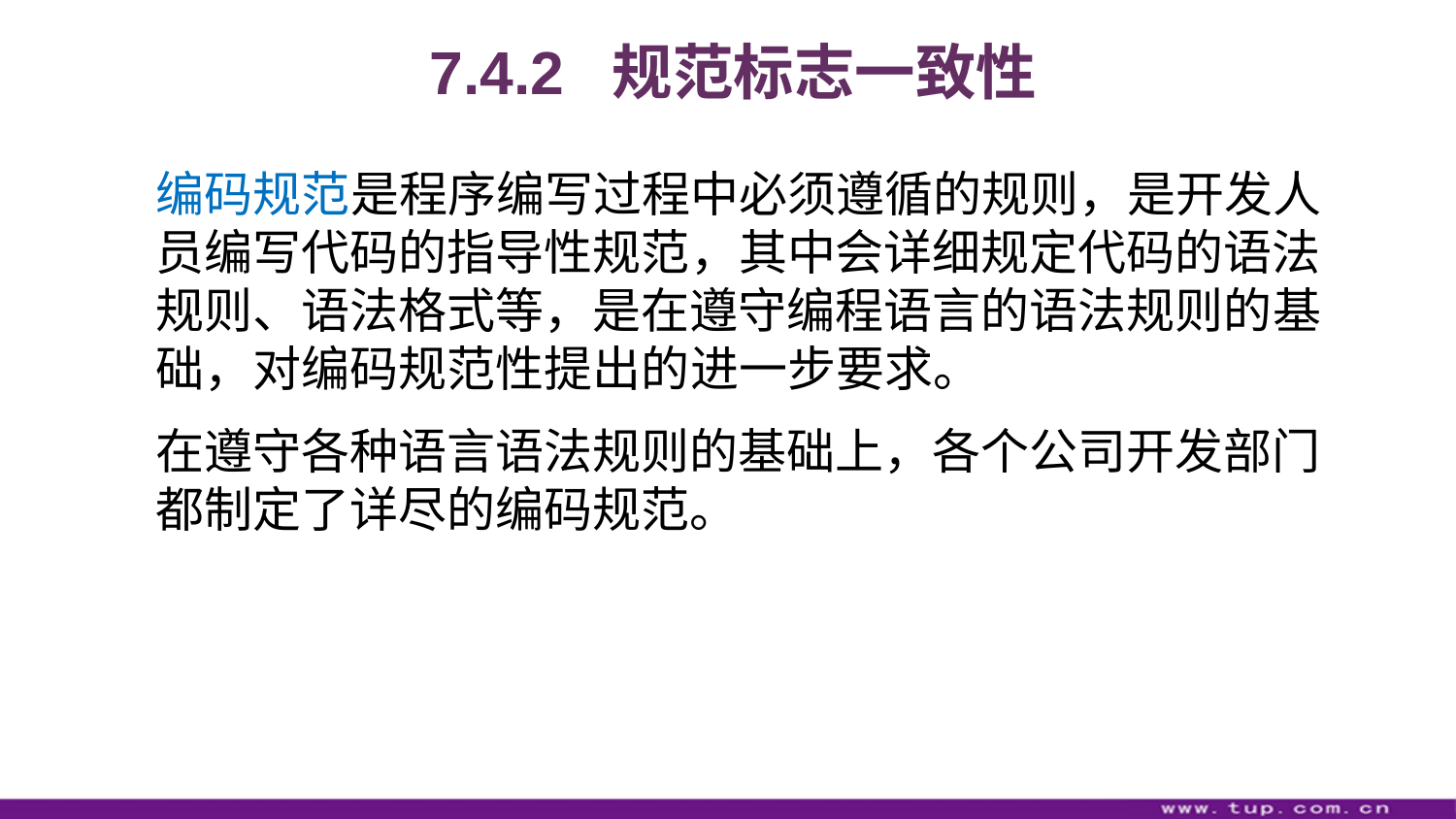

7.4.2  规范标志一致性
编码规范是程序编写过程中必须遵循的规则，是开发人员编写代码的指导性规范，其中会详细规定代码的语法规则、语法格式等，是在遵守编程语言的语法规则的基础，对编码规范性提出的进一步要求。
在遵守各种语言语法规则的基础上，各个公司开发部门都制定了详尽的编码规范。